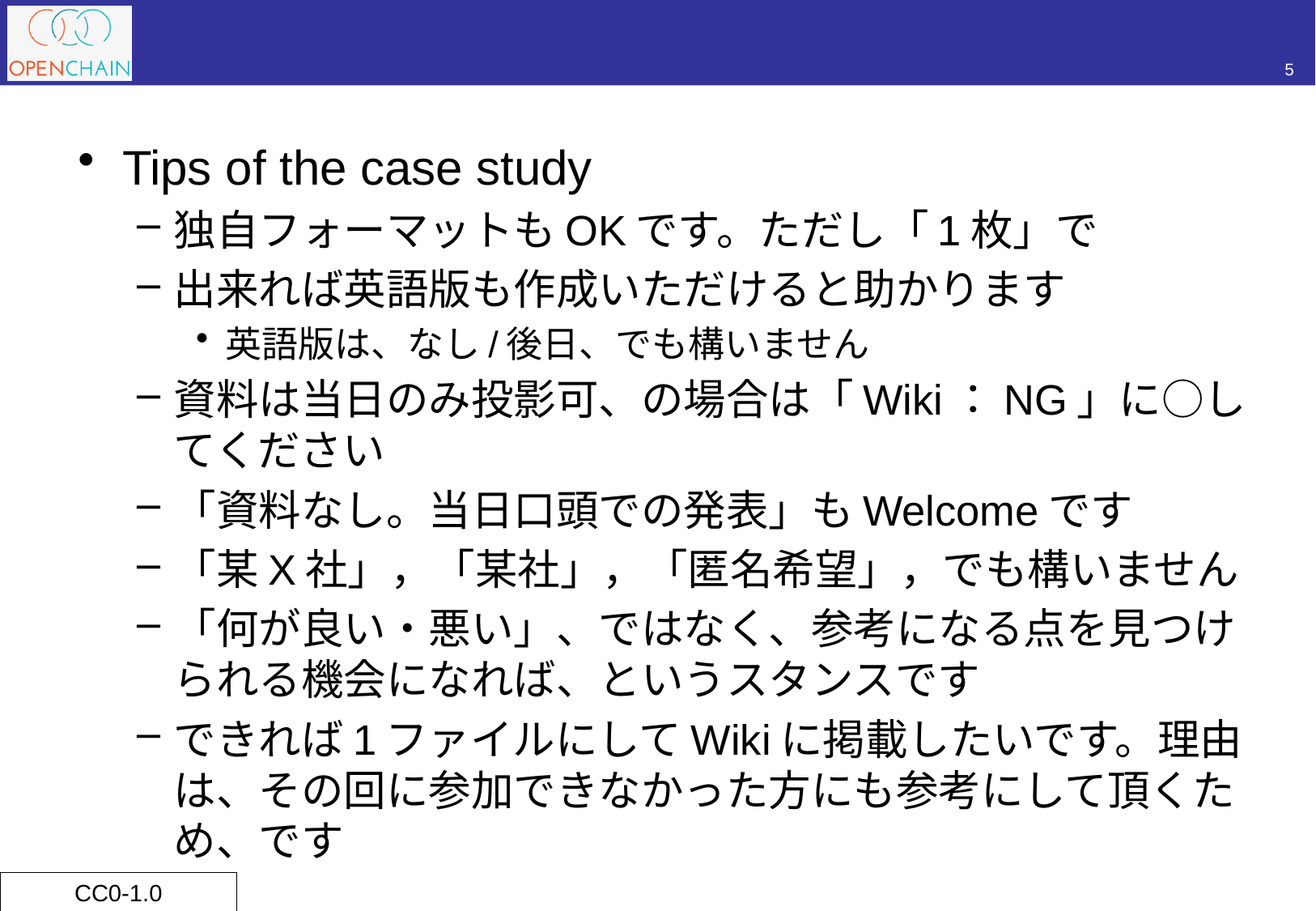

#
5
Tips of the case study
独自フォーマットもOKです。ただし「1枚」で
出来れば英語版も作成いただけると助かります
英語版は、なし/後日、でも構いません
資料は当日のみ投影可、の場合は「Wiki：NG」に○してください
「資料なし。当日口頭での発表」もWelcomeです
「某X社」，「某社」，「匿名希望」，でも構いません
「何が良い・悪い」、ではなく、参考になる点を見つけられる機会になれば、というスタンスです
できれば1ファイルにしてWikiに掲載したいです。理由は、その回に参加できなかった方にも参考にして頂くため、です
CC0-1.0